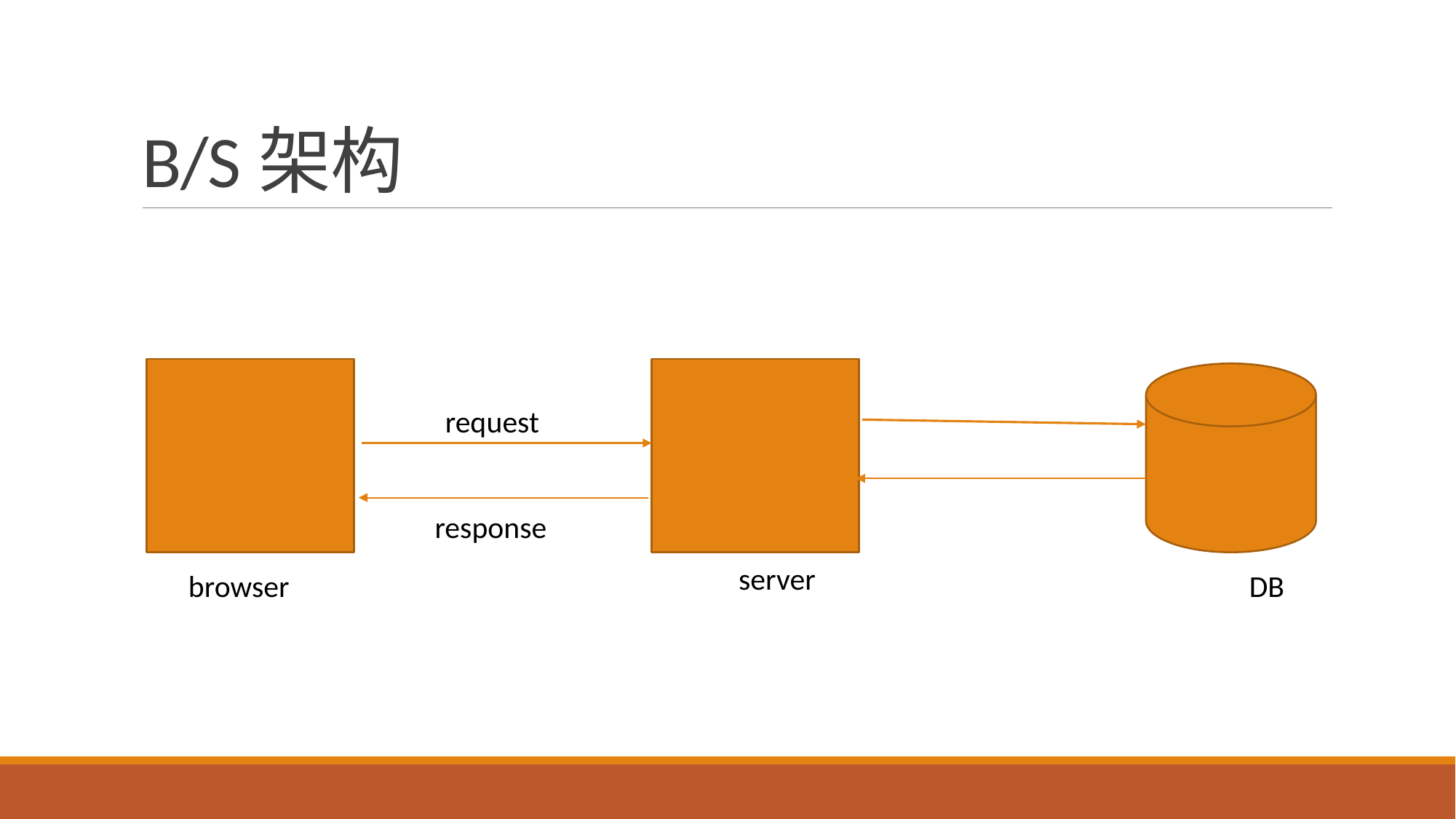

# B/S架构

request
response
server
browser
DB